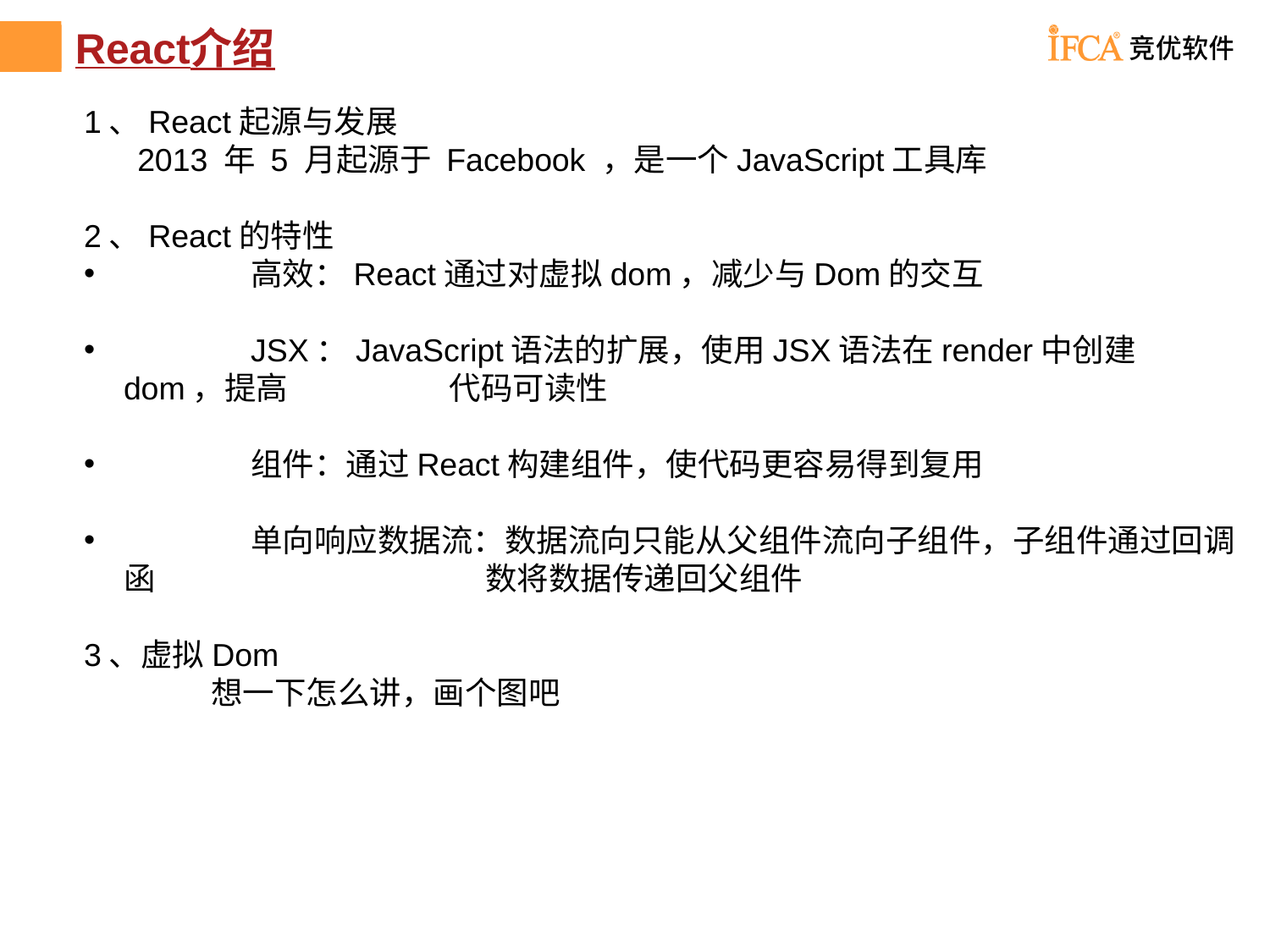

# React介绍
1、React起源与发展
      2013 年 5 月起源于 Facebook ，是一个JavaScript工具库

2、React的特性
	高效：React通过对虚拟dom，减少与Dom的交互

	JSX：JavaScript语法的扩展，使用JSX语法在render中创建dom，提高    	          代码可读性

	组件：通过React构建组件，使代码更容易得到复用

	单向响应数据流：数据流向只能从父组件流向子组件，子组件通过回调函     		               数将数据传递回父组件

3、虚拟Dom
	想一下怎么讲，画个图吧